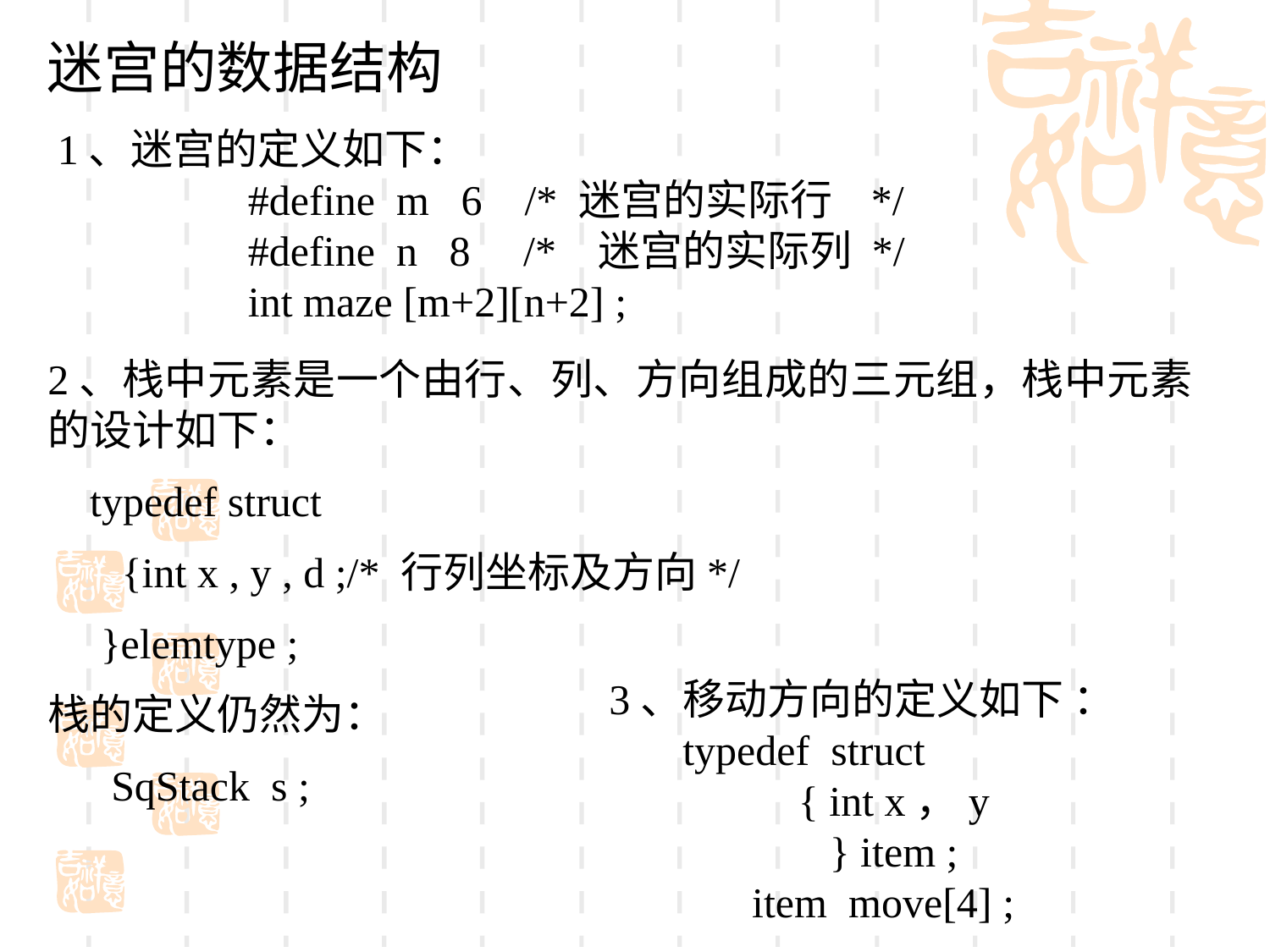

迷宫的数据结构
1、迷宫的定义如下：
#define  m   6    /* 迷宫的实际行   */
#define  n   8     /*   迷宫的实际列 */
int maze [m+2][n+2] ;
2、栈中元素是一个由行、列、方向组成的三元组，栈中元素的设计如下：
    typedef struct
       {int x , y , d ;/* 行列坐标及方向*/
     }elemtype ;
栈的定义仍然为：
      SqStack  s ;
3、移动方向的定义如下 ：
 typedef  struct
      { int x，y
        } item ;
    item  move[4] ;